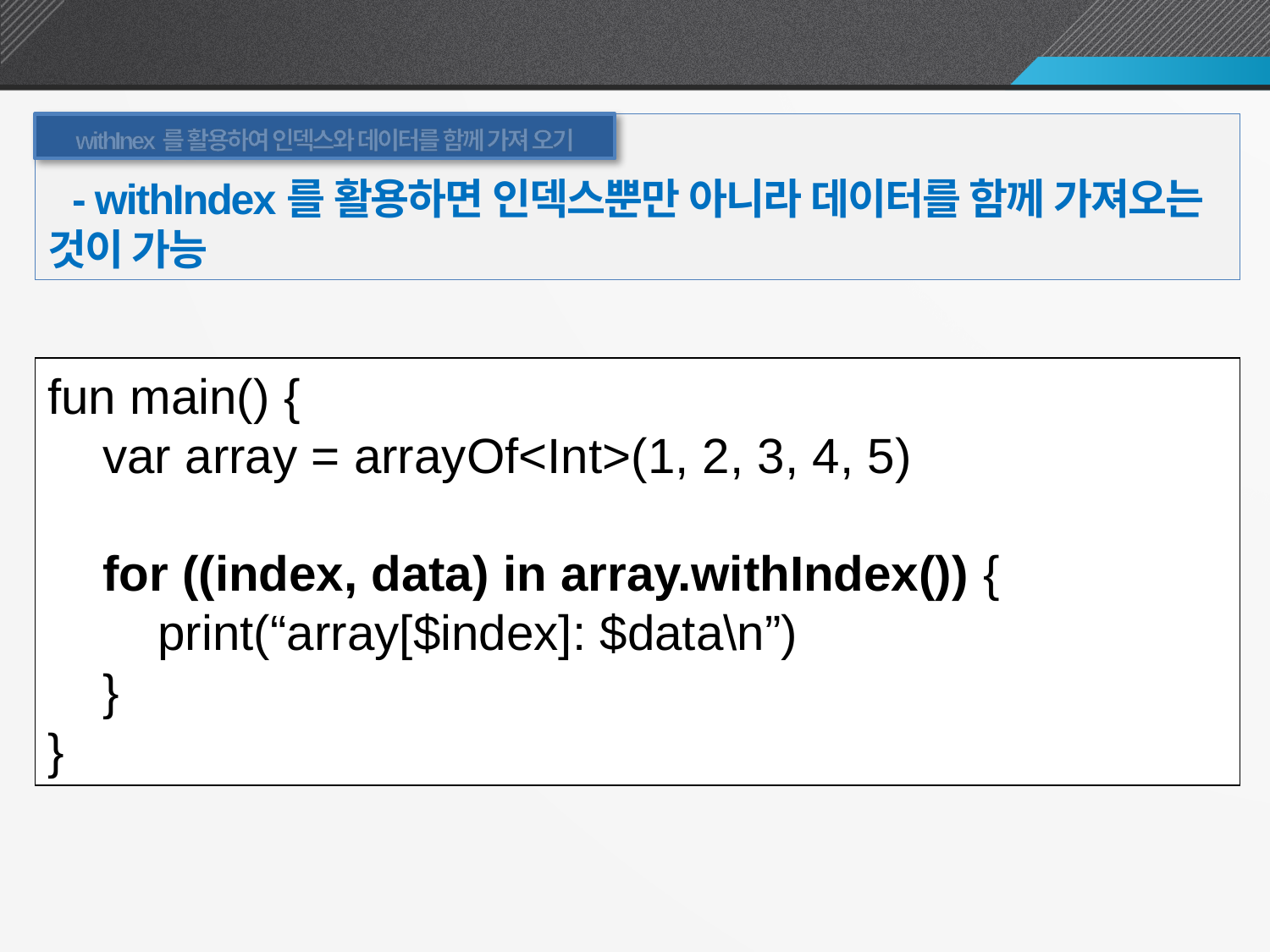

withIndex 활용
withInex를 활용하여 인덱스와 데이터를 함께 가져 오기

- withIndex를 활용하면 인덱스뿐만 아니라 데이터를 함께 가져오는 것이 가능
fun main() {
    var array = arrayOf<Int>(1, 2, 3, 4, 5)

    for ((index, data) in array.withIndex()) {
        print(“array[$index]: $data\n”)
    }
}